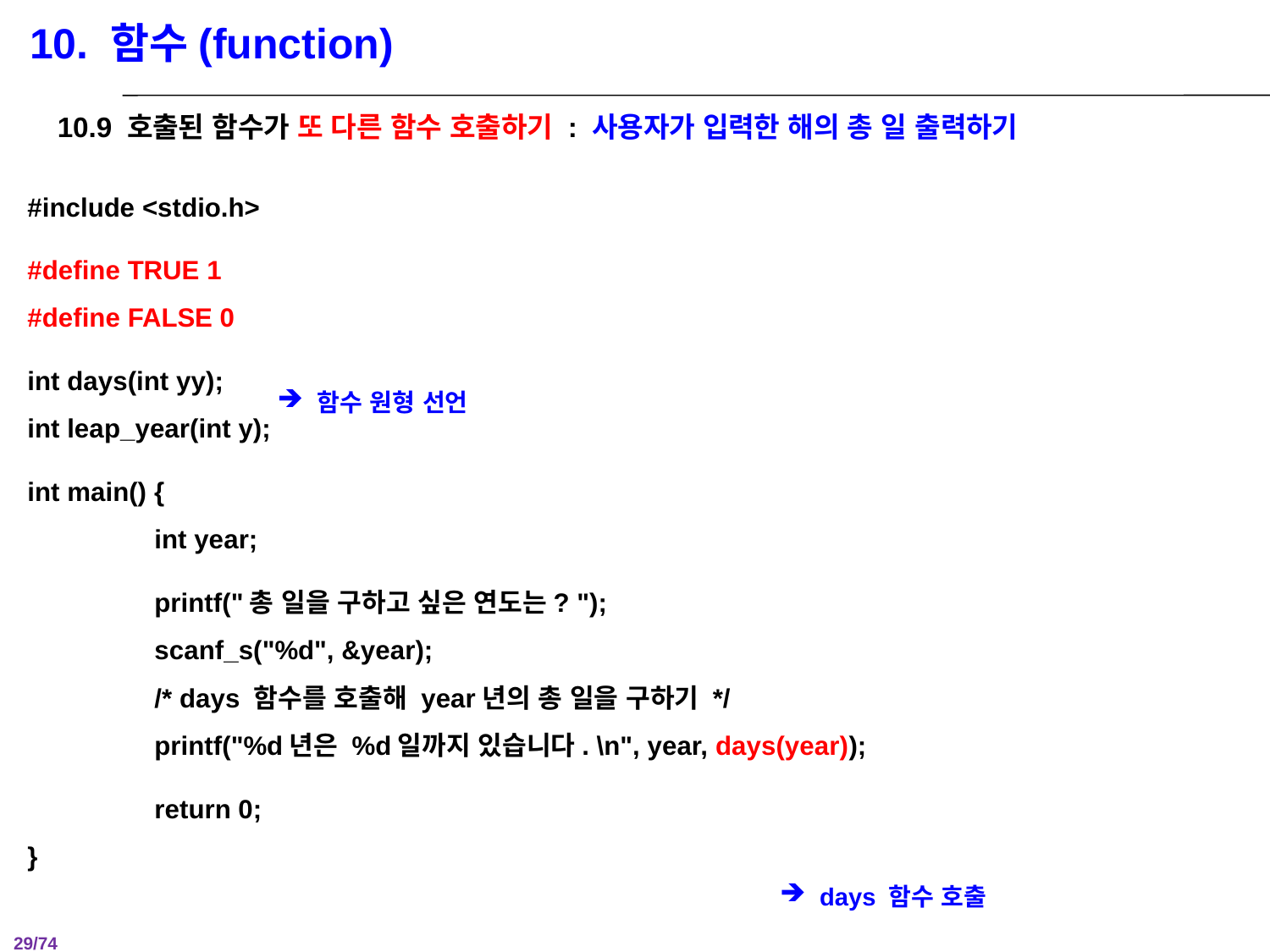

10. 함수(function)
10.9 호출된 함수가 또 다른 함수 호출하기 : 사용자가 입력한 해의 총 일 출력하기
#include <stdio.h>

#define TRUE 1
#define FALSE 0

int days(int yy);
int leap_year(int y);

int main() {
	int year;

	printf("총 일을 구하고 싶은 연도는? ");
	scanf_s("%d", &year);
	/* days 함수를 호출해 year년의 총 일을 구하기 */
	printf("%d년은 %d일까지 있습니다. \n", year, days(year));

	return 0;
}
함수 원형 선언
days 함수 호출